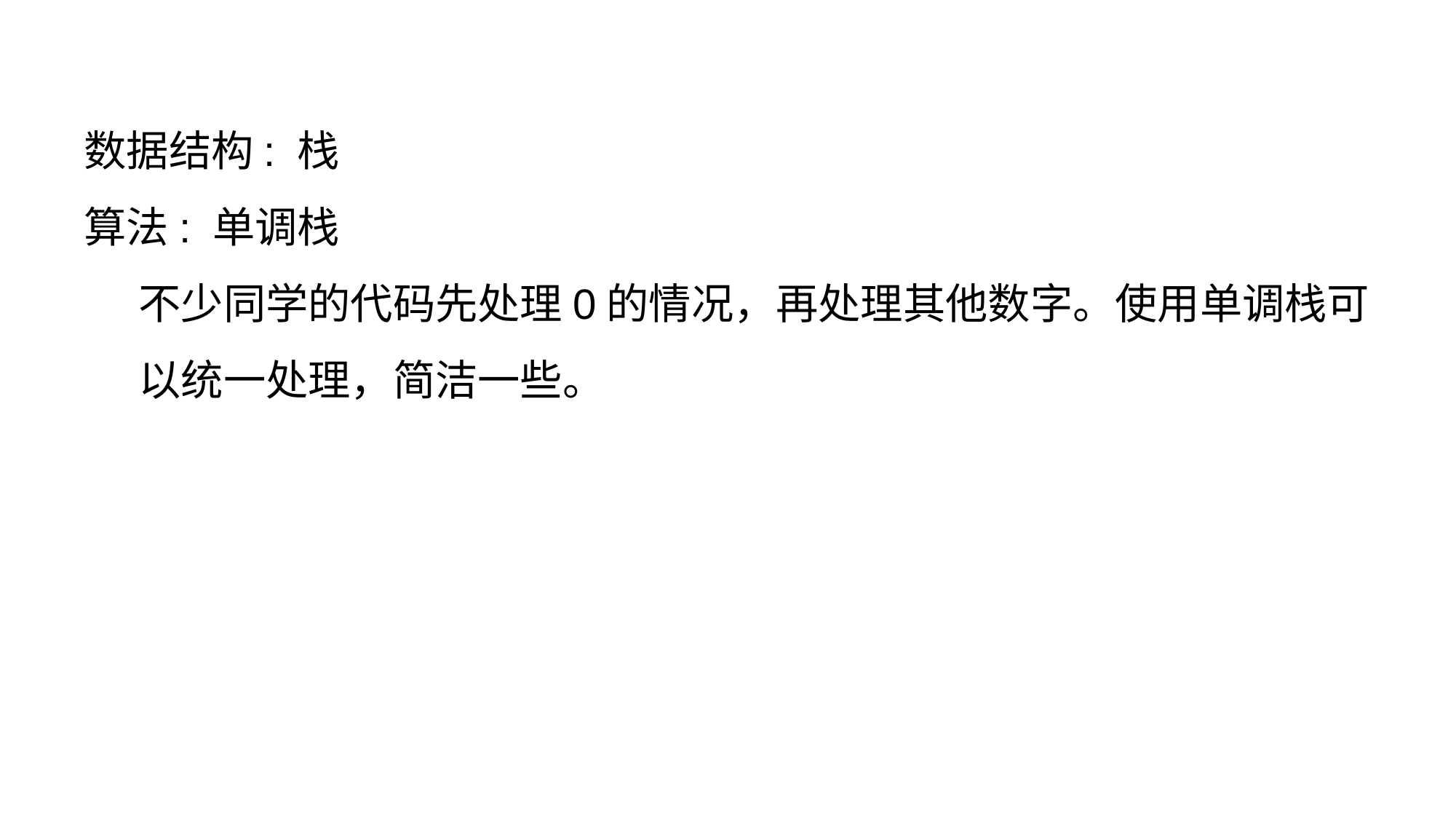

数据结构: 栈
算法: 单调栈
不少同学的代码先处理0的情况，再处理其他数字。使用单调栈可以统一处理，简洁一些。